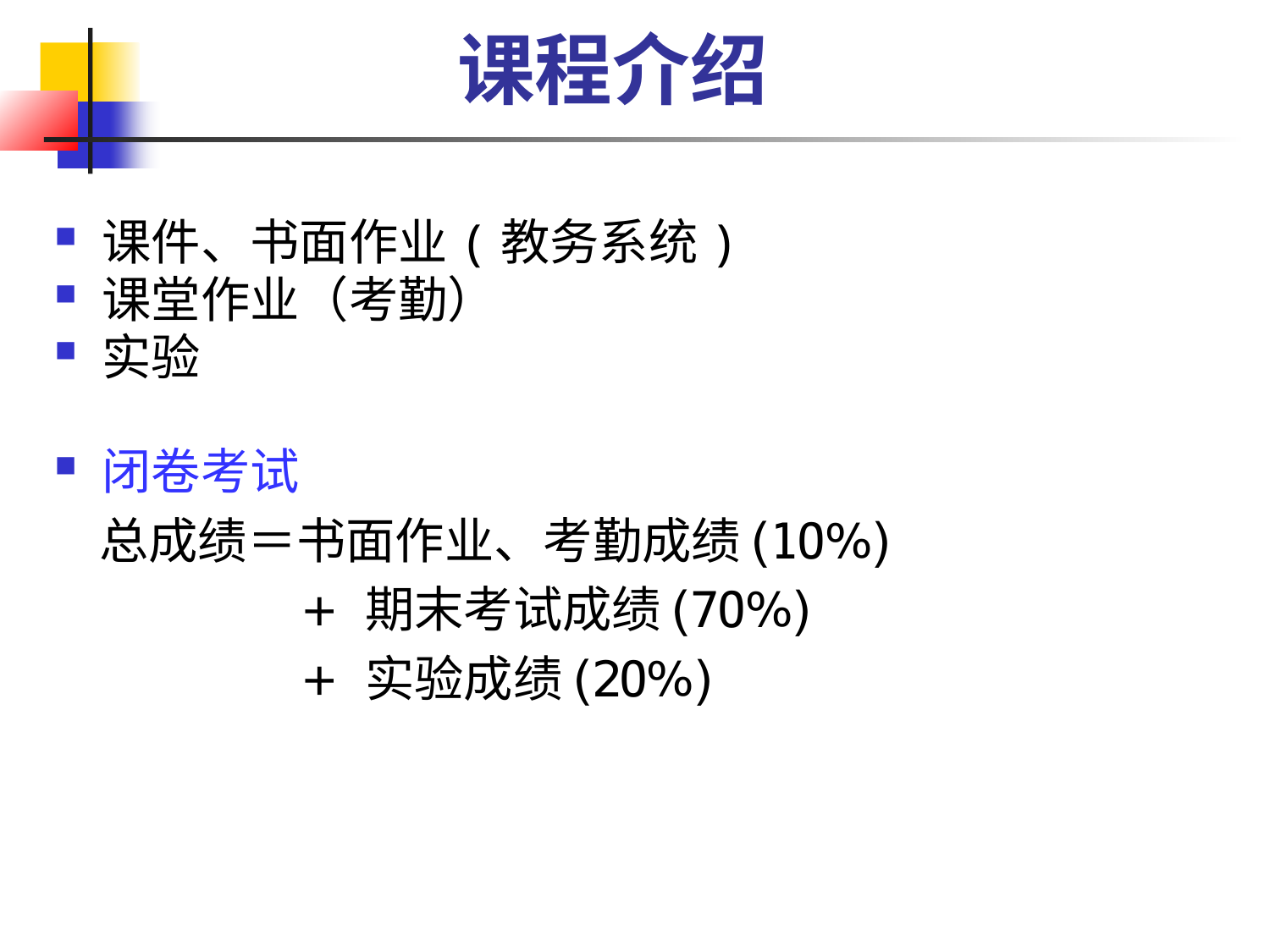

课程介绍
课件、书面作业(教务系统)
课堂作业（考勤）
实验

闭卷考试
   总成绩＝书面作业、考勤成绩(10%)
                + 期末考试成绩(70%)
                + 实验成绩(20%)